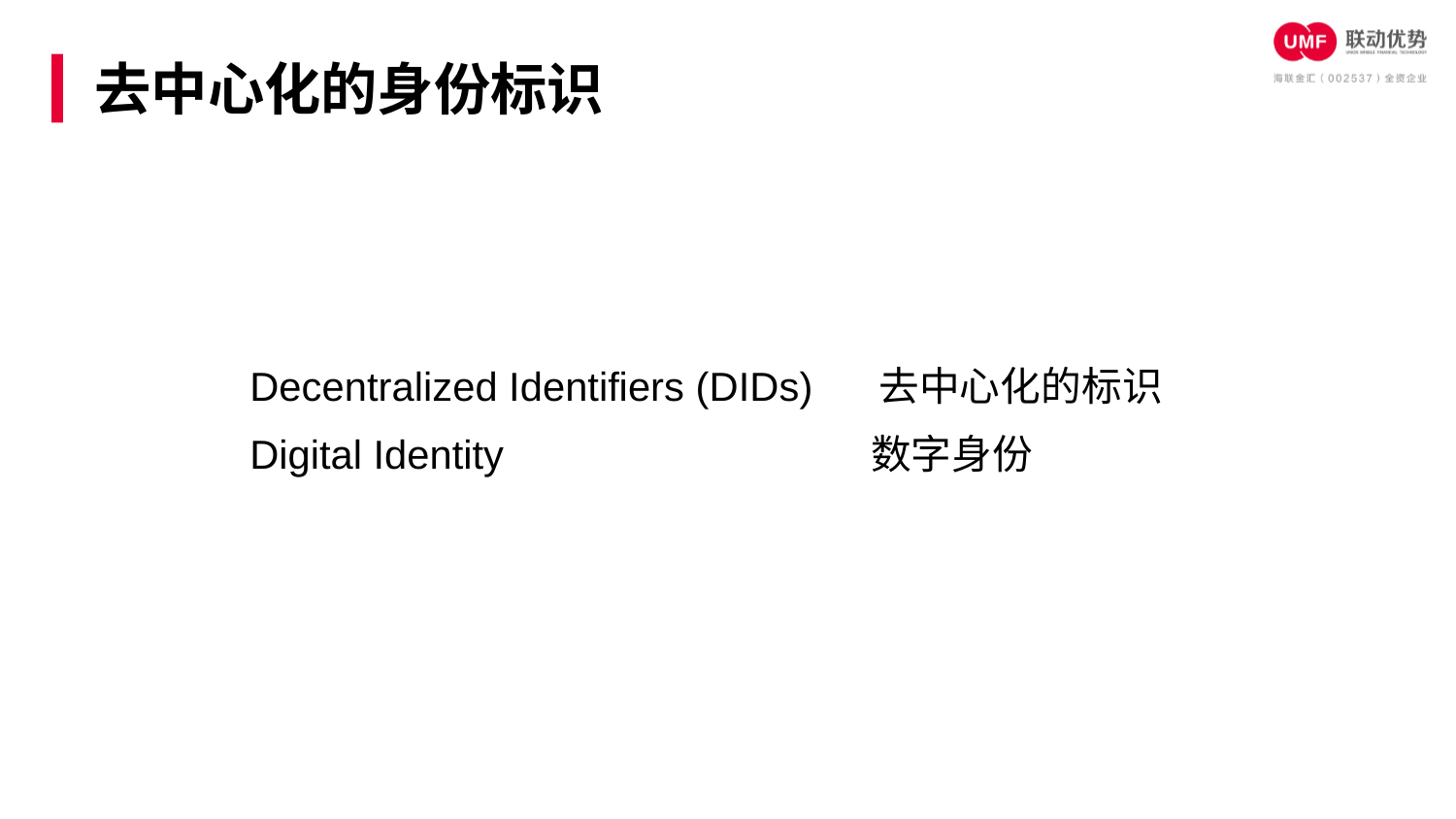

去中心化的身份标识
Decentralized Identifiers (DIDs)     去中心化的标识
Digital Identity                                数字身份